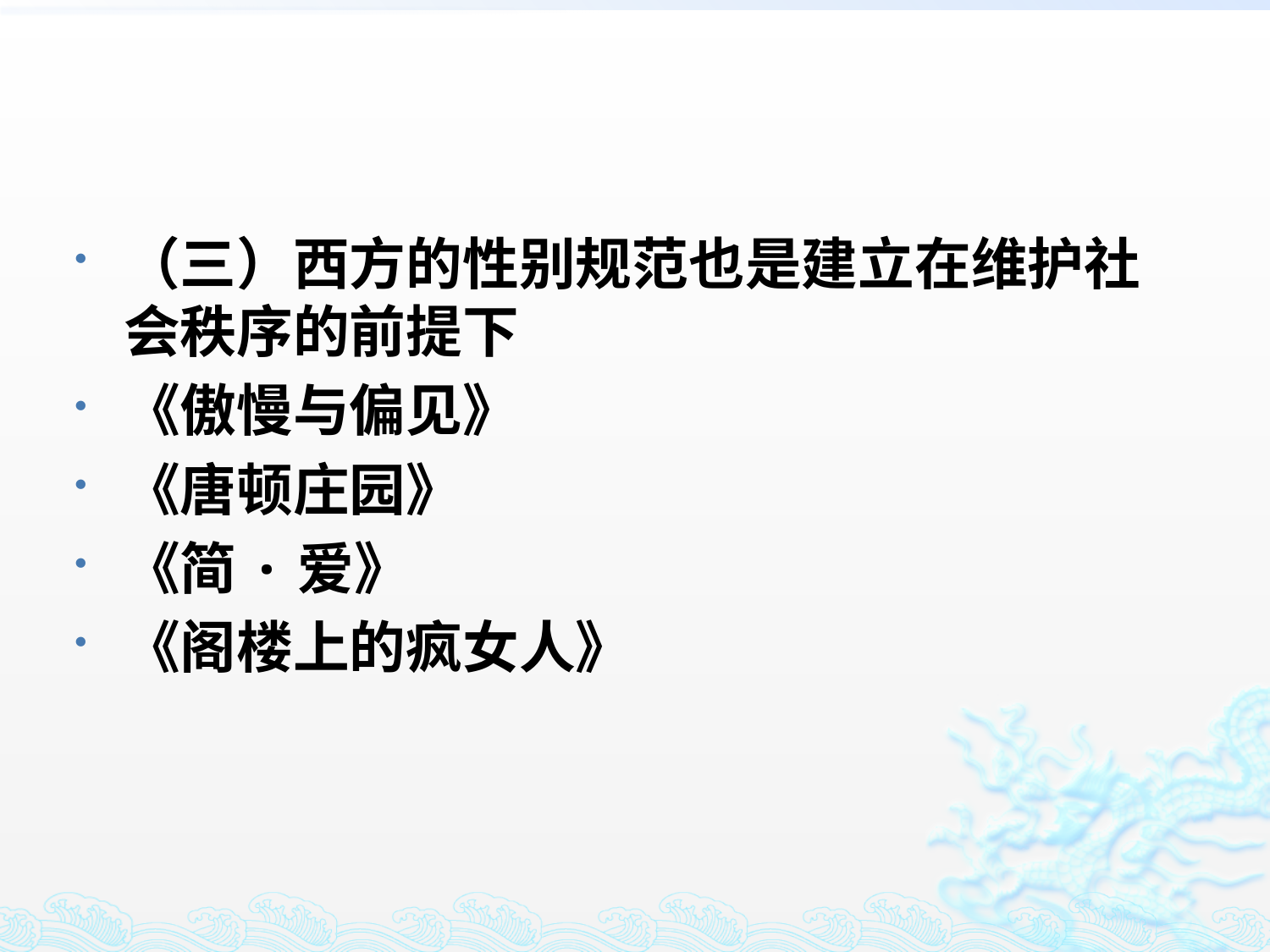

#
（三）西方的性别规范也是建立在维护社会秩序的前提下
《傲慢与偏见》
《唐顿庄园》
《简·爱》
《阁楼上的疯女人》